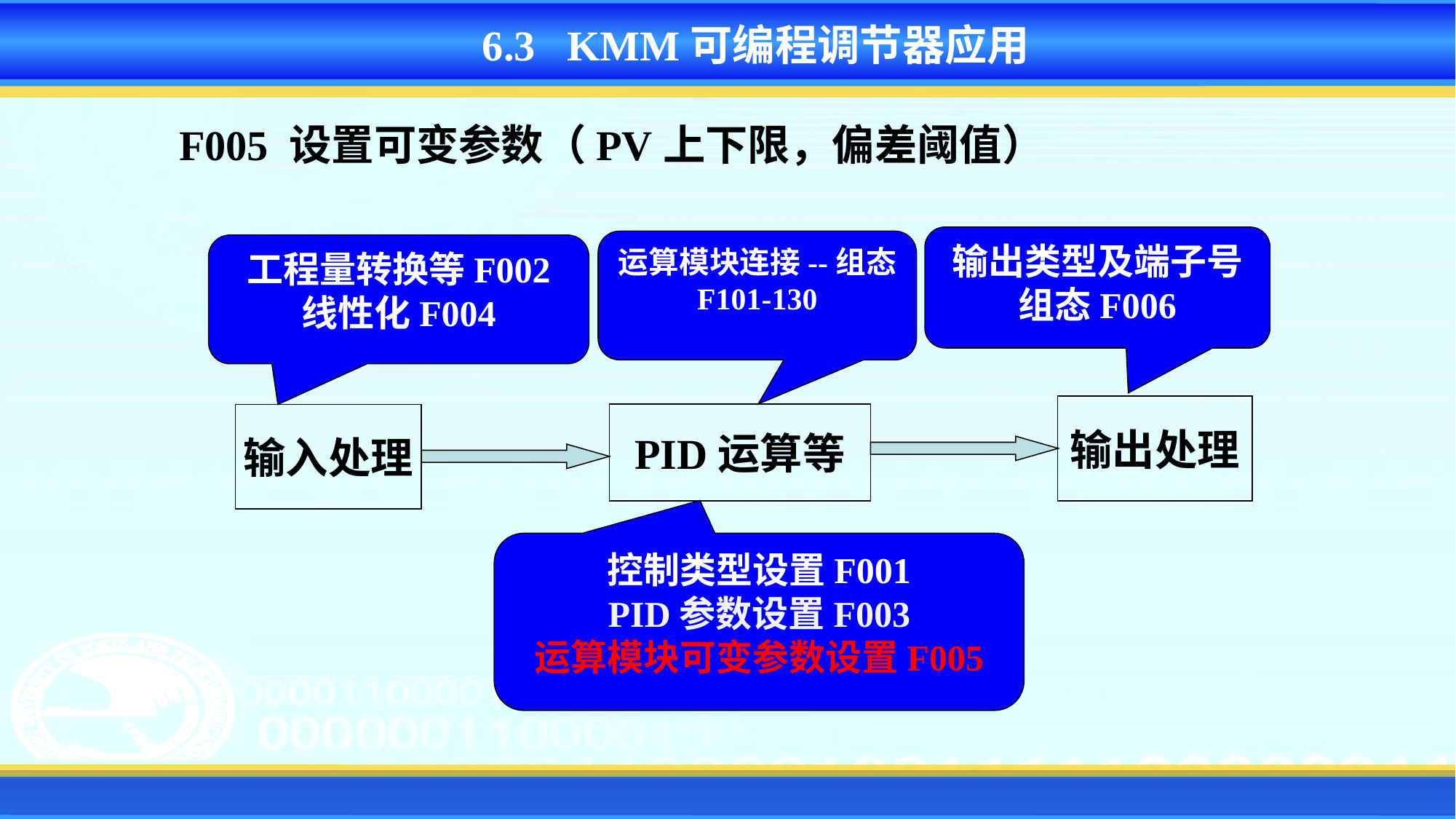

6.3   KMM可编程调节器应用
F005 设置可变参数（PV上下限，偏差阈值）
输出类型及端子号组态F006
运算模块连接--组态
F101-130

工程量转换等F002
线性化F004

输出处理
PID运算等
输入处理

控制类型设置F001
PID参数设置F003
运算模块可变参数设置F005